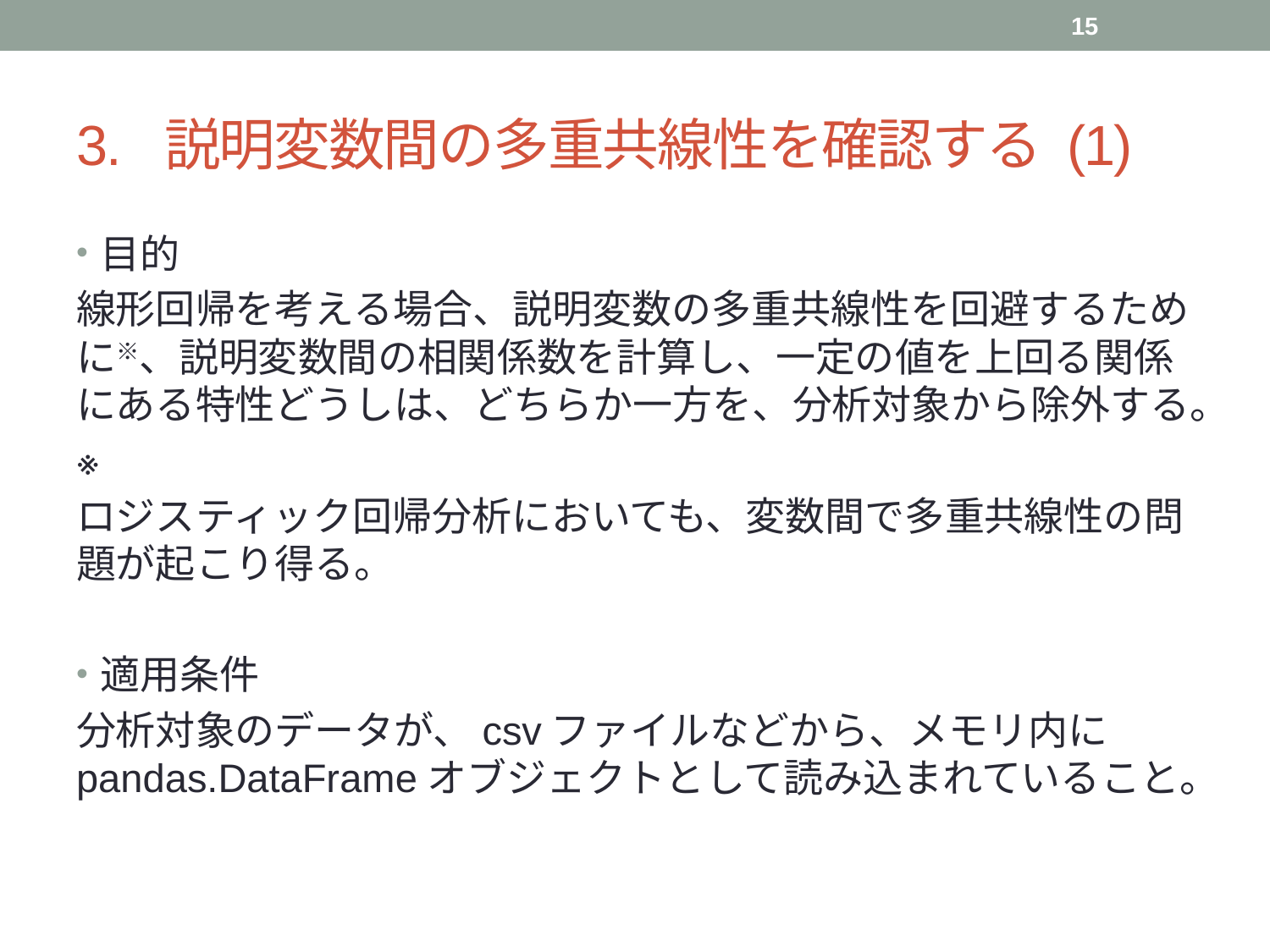

15
# 3.  説明変数間の多重共線性を確認する (1)
目的
線形回帰を考える場合、説明変数の多重共線性を回避するために※、説明変数間の相関係数を計算し、一定の値を上回る関係にある特性どうしは、どちらか一方を、分析対象から除外する。
※
ロジスティック回帰分析においても、変数間で多重共線性の問題が起こり得る。

適用条件
分析対象のデータが、csvファイルなどから、メモリ内にpandas.DataFrameオブジェクトとして読み込まれていること。